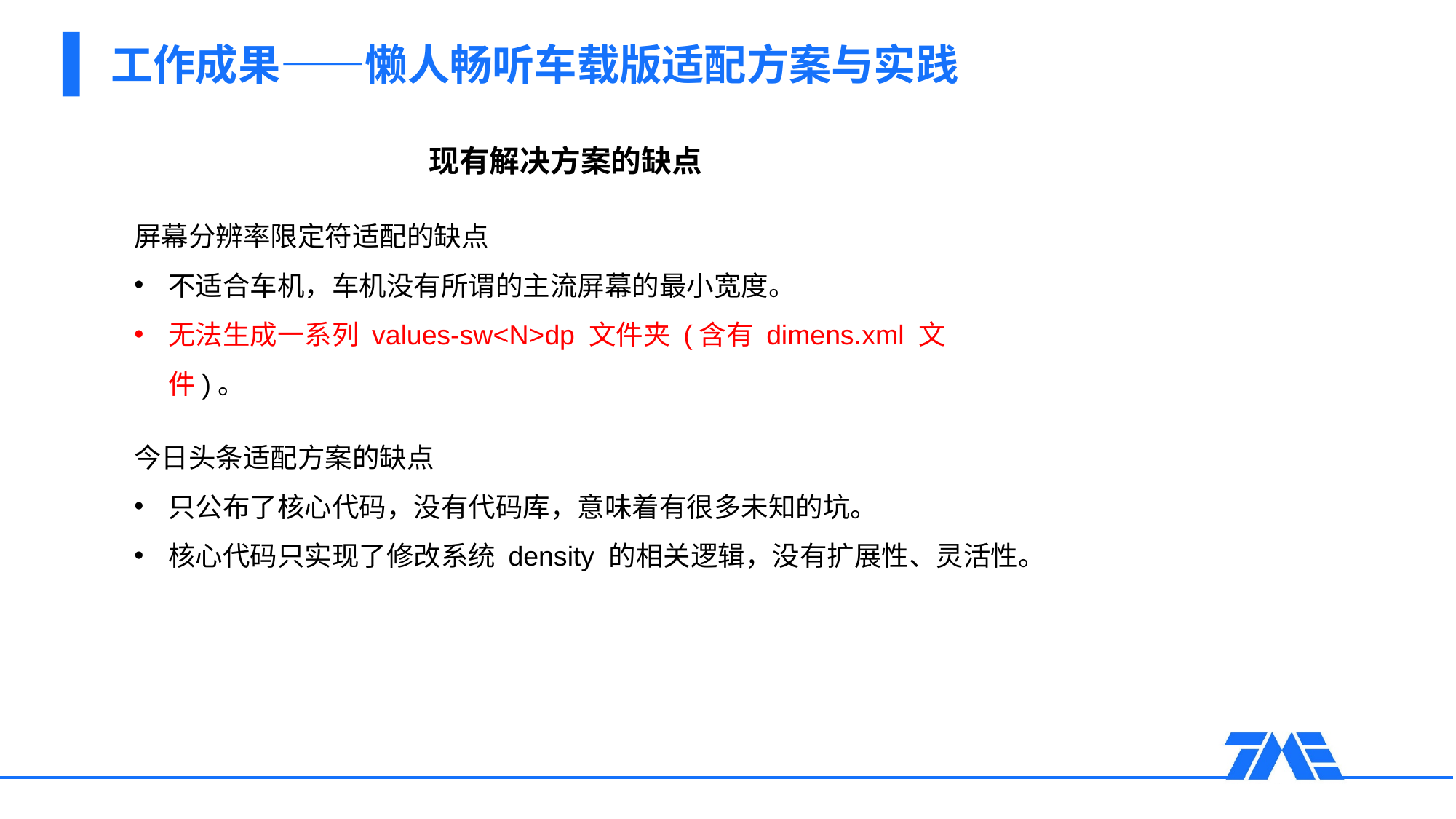

# 工作成果——懒人畅听车载版适配方案与实践
现有解决方案的缺点
屏幕分辨率限定符适配的缺点
不适合车机，车机没有所谓的主流屏幕的最小宽度。
无法生成一系列 values-sw<N>dp 文件夹 (含有 dimens.xml 文件)。
今日头条适配方案的缺点
只公布了核心代码，没有代码库，意味着有很多未知的坑。
核心代码只实现了修改系统 density 的相关逻辑，没有扩展性、灵活性。